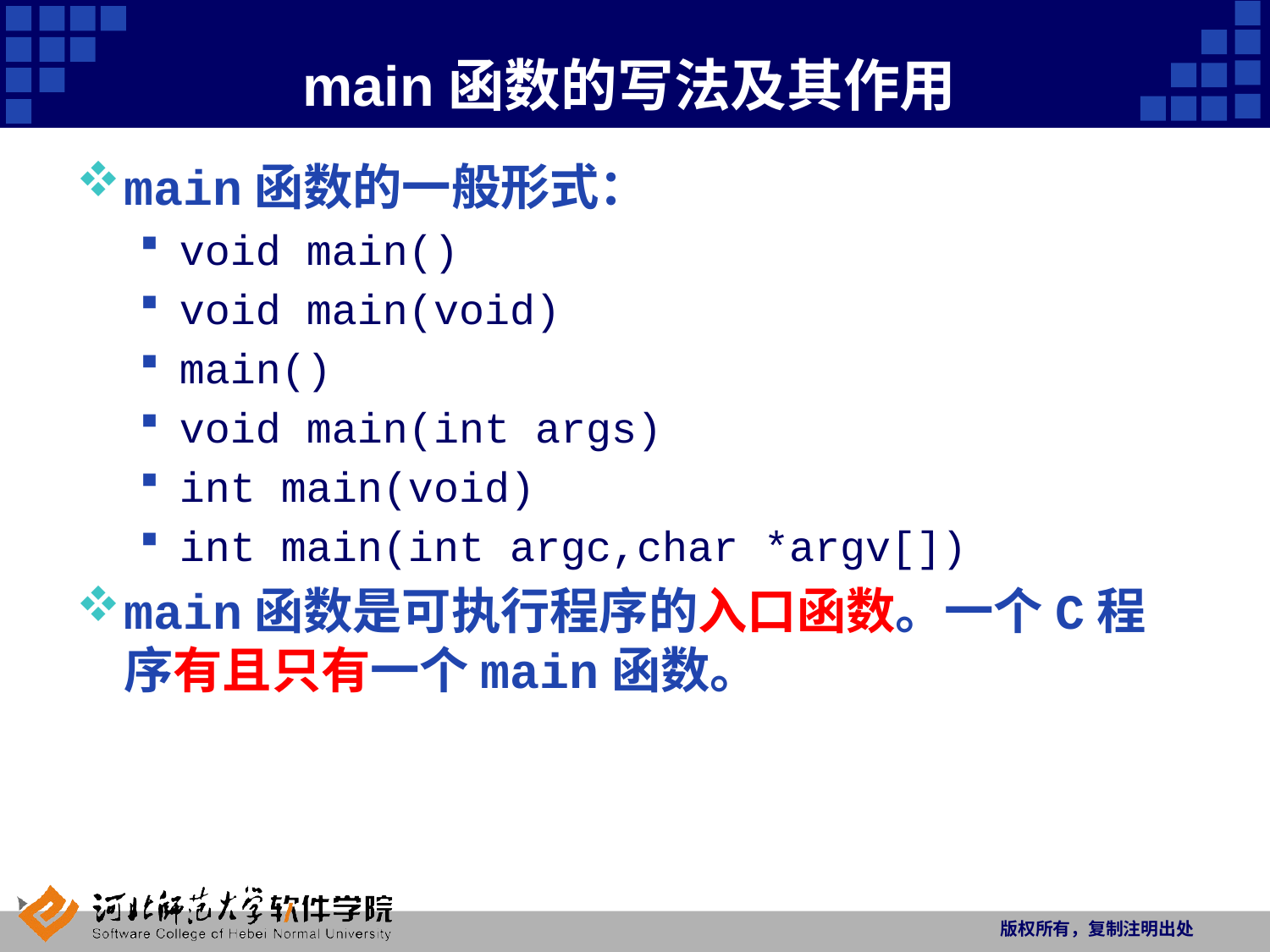

# main函数的写法及其作用
main函数的一般形式：
void main()
void main(void)
main()
void main(int args)
int main(void)
int main(int argc,char *argv[])
main函数是可执行程序的入口函数。一个C程序有且只有一个main函数。
版权所有，复制注明出处